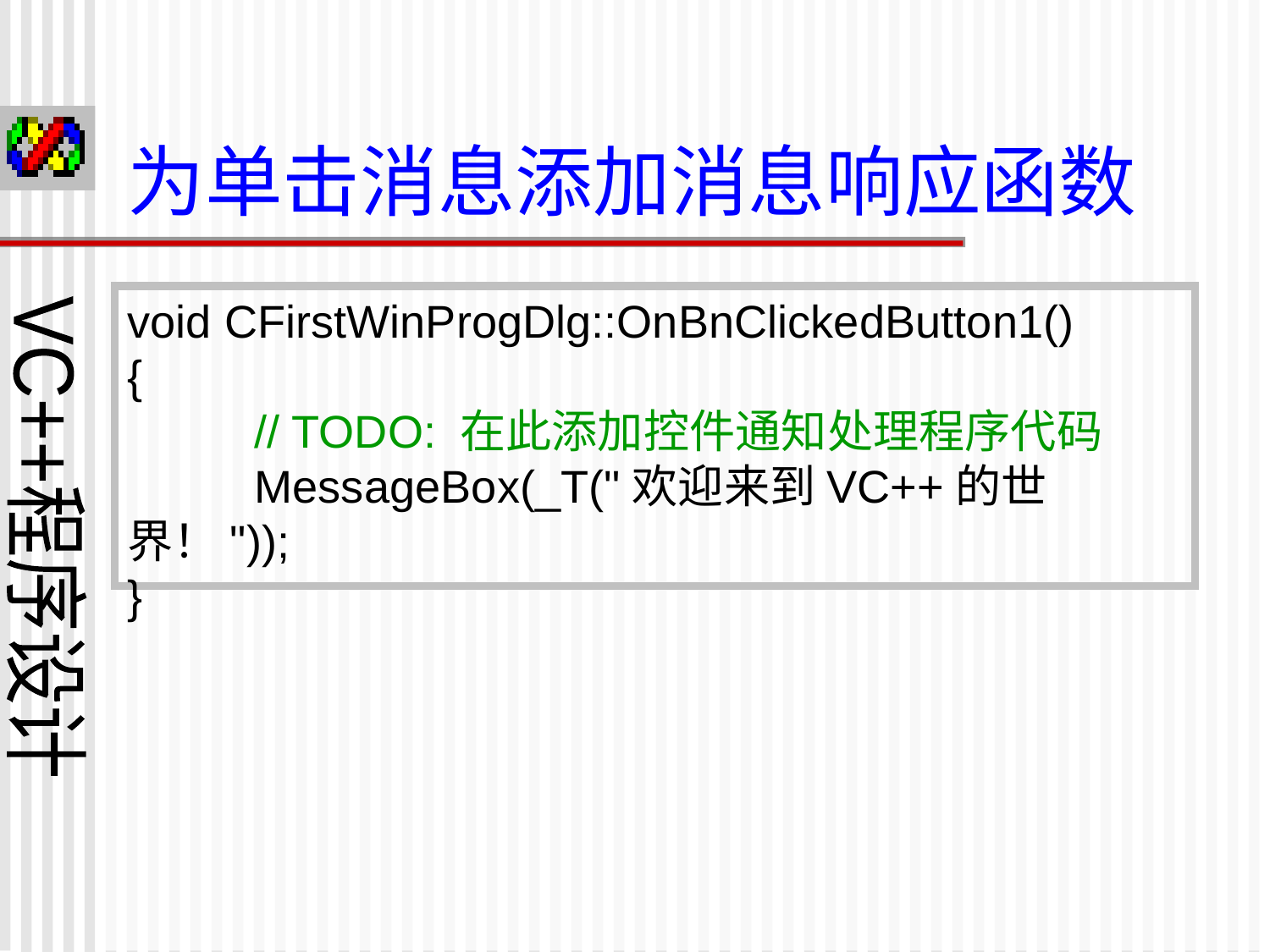

为单击消息添加消息响应函数
void CFirstWinProgDlg::OnBnClickedButton1()
{
	// TODO: 在此添加控件通知处理程序代码
	MessageBox(_T("欢迎来到VC++的世界！"));
}